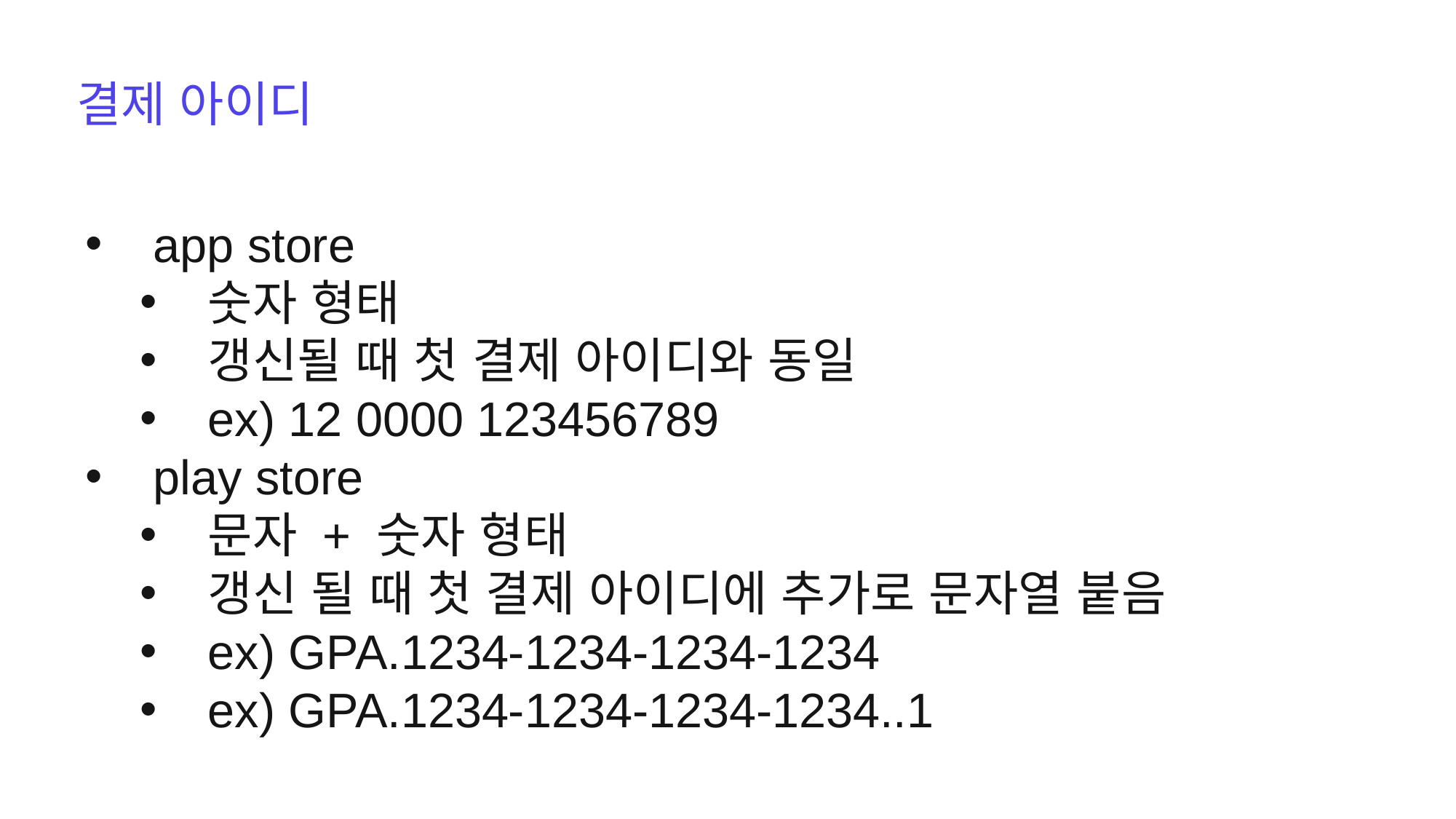

결제 아이디
app store
숫자 형태
갱신될 때 첫 결제 아이디와 동일
ex) 12 0000 123456789
play store
문자 + 숫자 형태
갱신 될 때 첫 결제 아이디에 추가로 문자열 붙음
ex) GPA.1234-1234-1234-1234
ex) GPA.1234-1234-1234-1234..1